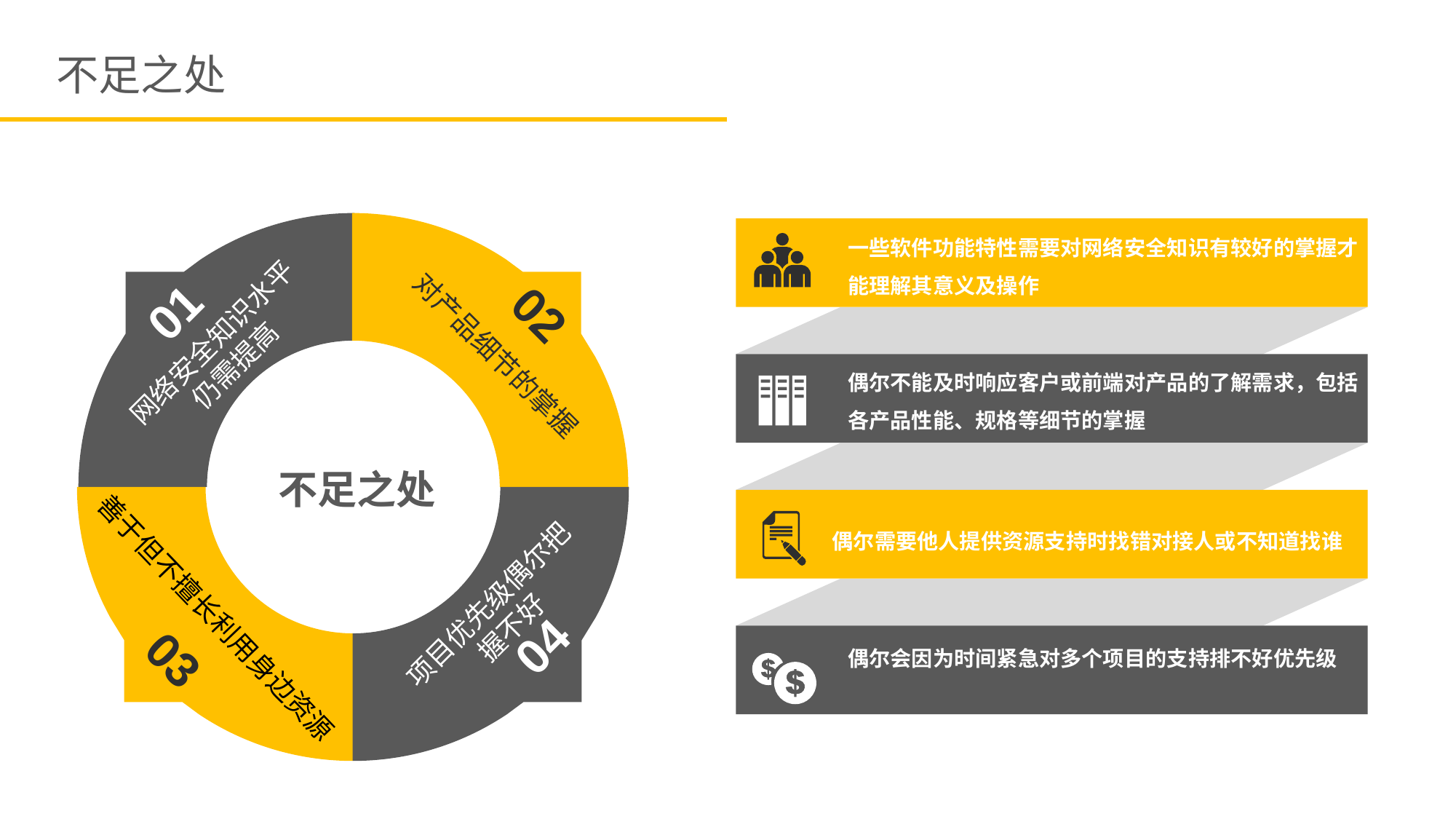

不足之处

01
02
网络安全知识水平仍需提高
对产品细节的掌握

项目优先级偶尔把握不好

04
03
一些软件功能特性需要对网络安全知识有较好的掌握才能理解其意义及操作

偶尔不能及时响应客户或前端对产品的了解需求，包括各产品性能、规格等细节的掌握

不足之处

              偶尔需要他人提供资源支持时找错对接人或不知道找谁

善于但不擅长利用身边资源

偶尔会因为时间紧急对多个项目的支持排不好优先级